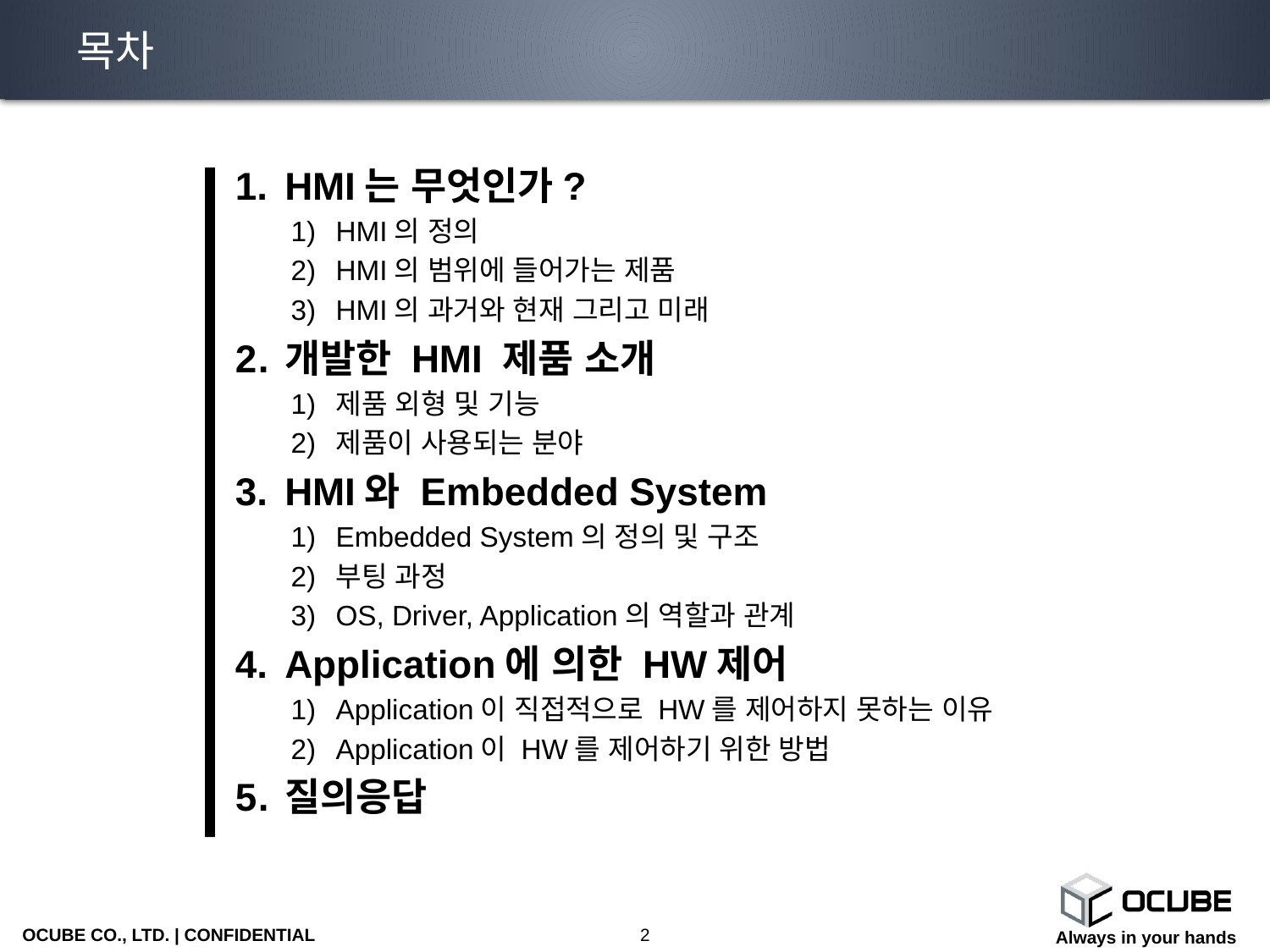

# 목차
HMI는 무엇인가?
HMI의 정의
HMI의 범위에 들어가는 제품
HMI의 과거와 현재 그리고 미래
개발한 HMI 제품 소개
제품 외형 및 기능
제품이 사용되는 분야
HMI와 Embedded System
Embedded System의 정의 및 구조
부팅 과정
OS, Driver, Application의 역할과 관계
Application에 의한 HW제어
Application이 직접적으로 HW를 제어하지 못하는 이유
Application이 HW를 제어하기 위한 방법
질의응답